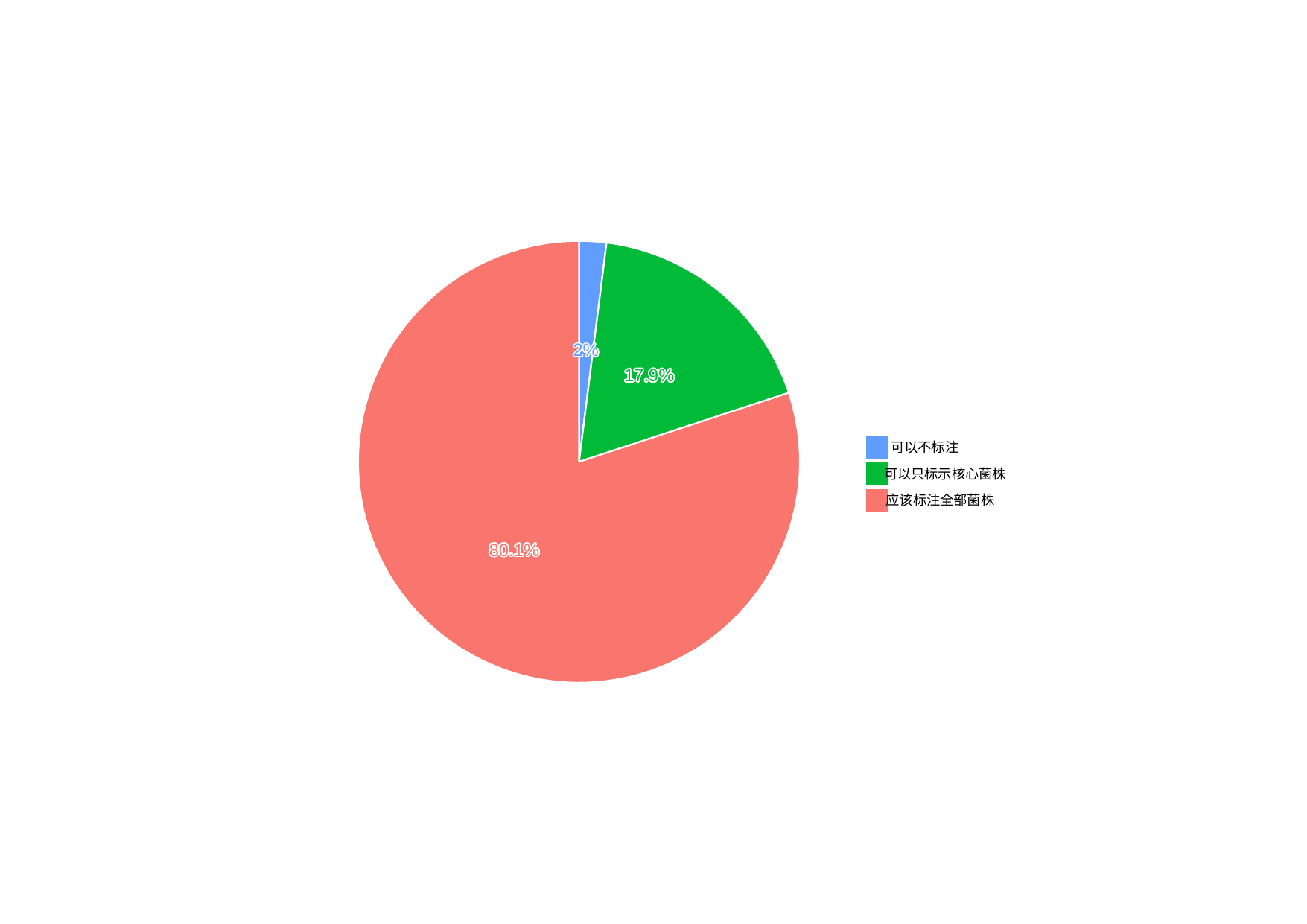

2%
2%
2%
2%
2%
2%
2%
2%
2%
2%
2%
2%
2%
2%
2%
2%
2%
17.9%
17.9%
17.9%
17.9%
17.9%
17.9%
17.9%
17.9%
17.9%
17.9%
17.9%
17.9%
17.9%
17.9%
17.9%
17.9%
17.9%

可以不标注

可以只标示核心菌株

应该标注全部菌株
80.1%
80.1%
80.1%
80.1%
80.1%
80.1%
80.1%
80.1%
80.1%
80.1%
80.1%
80.1%
80.1%
80.1%
80.1%
80.1%
80.1%